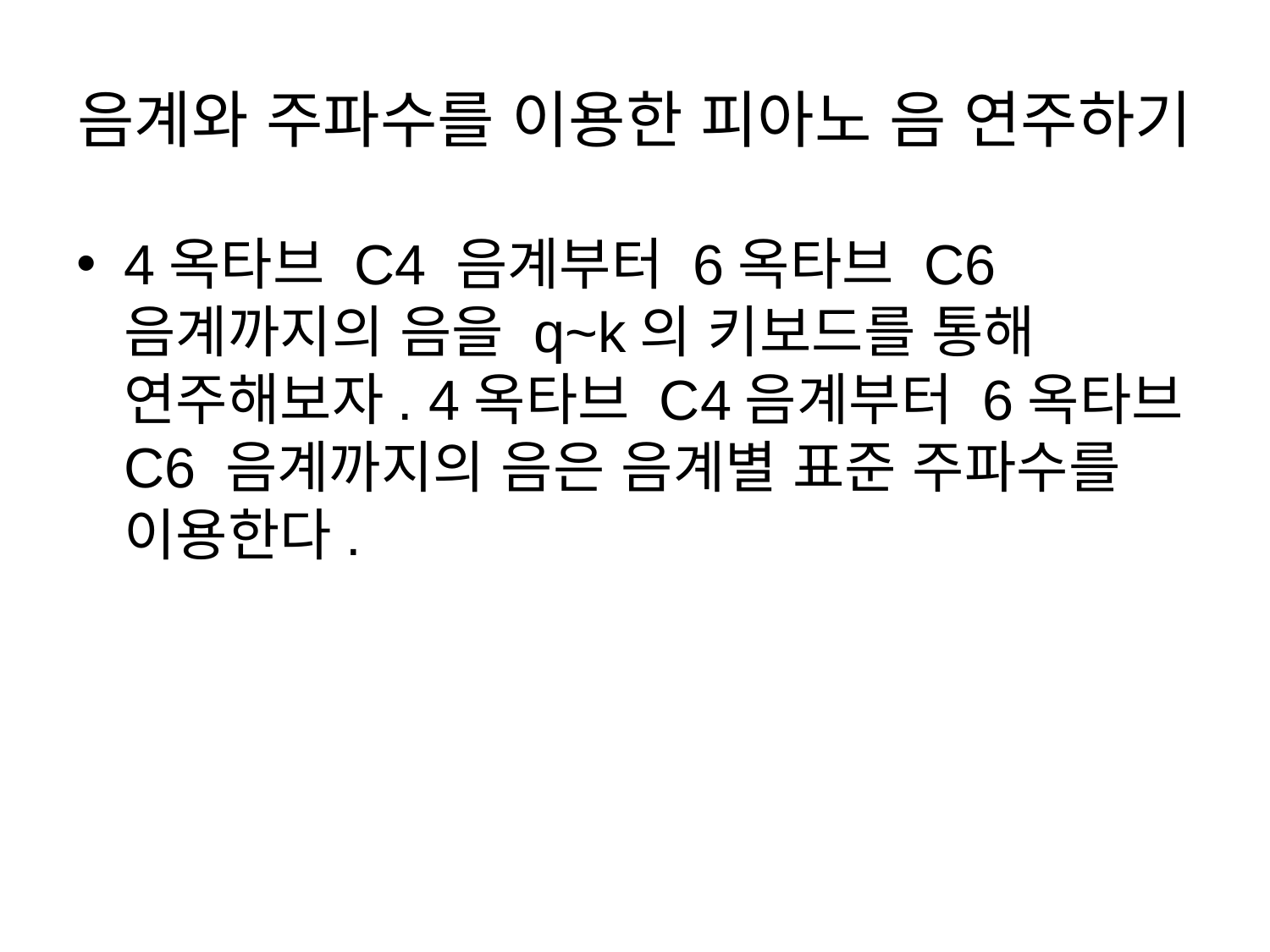

# 음계와 주파수를 이용한 피아노 음 연주하기
4옥타브 C4 음계부터 6옥타브 C6 음계까지의 음을 q~k의 키보드를 통해 연주해보자. 4옥타브 C4음계부터 6옥타브 C6 음계까지의 음은 음계별 표준 주파수를 이용한다.